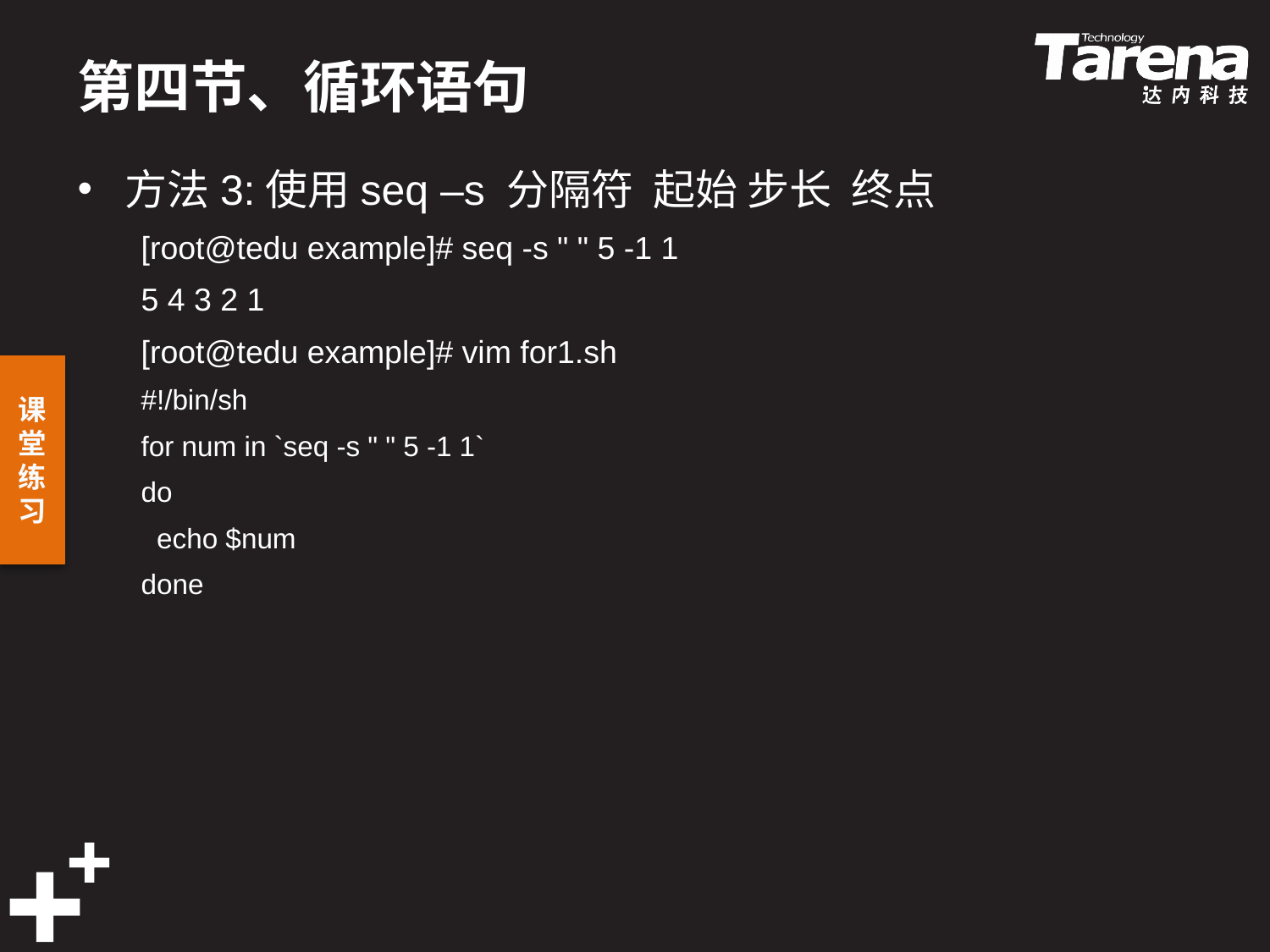

# 第四节、循环语句
方法3:使用seq –s 分隔符  起始 步长  终点
[root@tedu example]# seq -s " " 5 -1 1
5 4 3 2 1
[root@tedu example]# vim for1.sh
#!/bin/sh
for num in `seq -s " " 5 -1 1`
do
  echo $num
done